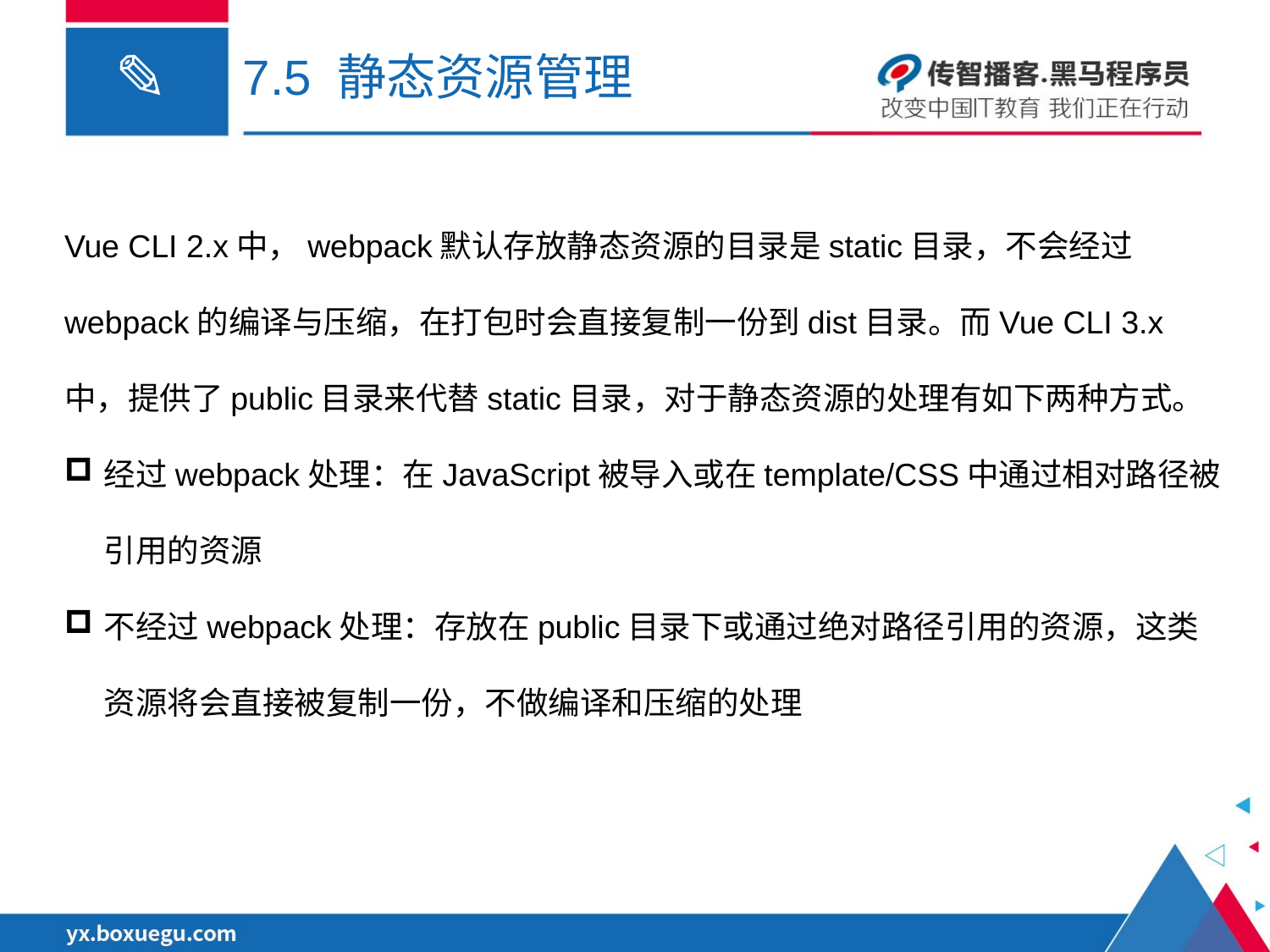

# 7.5 静态资源管理
Vue CLI 2.x中，webpack默认存放静态资源的目录是static目录，不会经过webpack的编译与压缩，在打包时会直接复制一份到dist目录。而Vue CLI 3.x中，提供了public目录来代替static目录，对于静态资源的处理有如下两种方式。
经过webpack处理：在JavaScript被导入或在template/CSS中通过相对路径被引用的资源
不经过webpack处理：存放在public目录下或通过绝对路径引用的资源，这类资源将会直接被复制一份，不做编译和压缩的处理